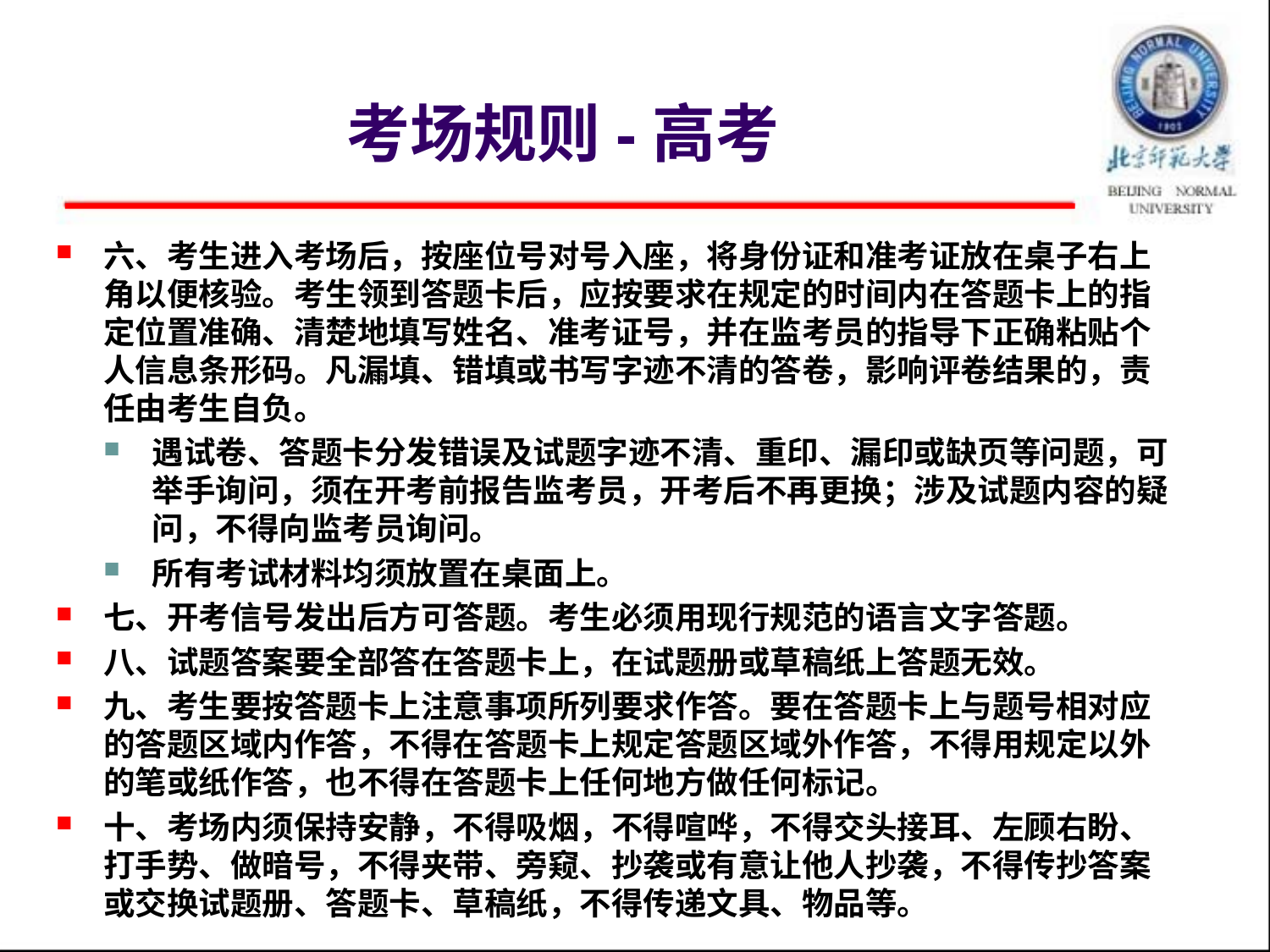

# 考场规则-高考
六、考生进入考场后，按座位号对号入座，将身份证和准考证放在桌子右上角以便核验。考生领到答题卡后，应按要求在规定的时间内在答题卡上的指定位置准确、清楚地填写姓名、准考证号，并在监考员的指导下正确粘贴个人信息条形码。凡漏填、错填或书写字迹不清的答卷，影响评卷结果的，责任由考生自负。
遇试卷、答题卡分发错误及试题字迹不清、重印、漏印或缺页等问题，可举手询问，须在开考前报告监考员，开考后不再更换；涉及试题内容的疑问，不得向监考员询问。
所有考试材料均须放置在桌面上。
七、开考信号发出后方可答题。考生必须用现行规范的语言文字答题。
八、试题答案要全部答在答题卡上，在试题册或草稿纸上答题无效。
九、考生要按答题卡上注意事项所列要求作答。要在答题卡上与题号相对应的答题区域内作答，不得在答题卡上规定答题区域外作答，不得用规定以外的笔或纸作答，也不得在答题卡上任何地方做任何标记。
十、考场内须保持安静，不得吸烟，不得喧哗，不得交头接耳、左顾右盼、打手势、做暗号，不得夹带、旁窥、抄袭或有意让他人抄袭，不得传抄答案或交换试题册、答题卡、草稿纸，不得传递文具、物品等。